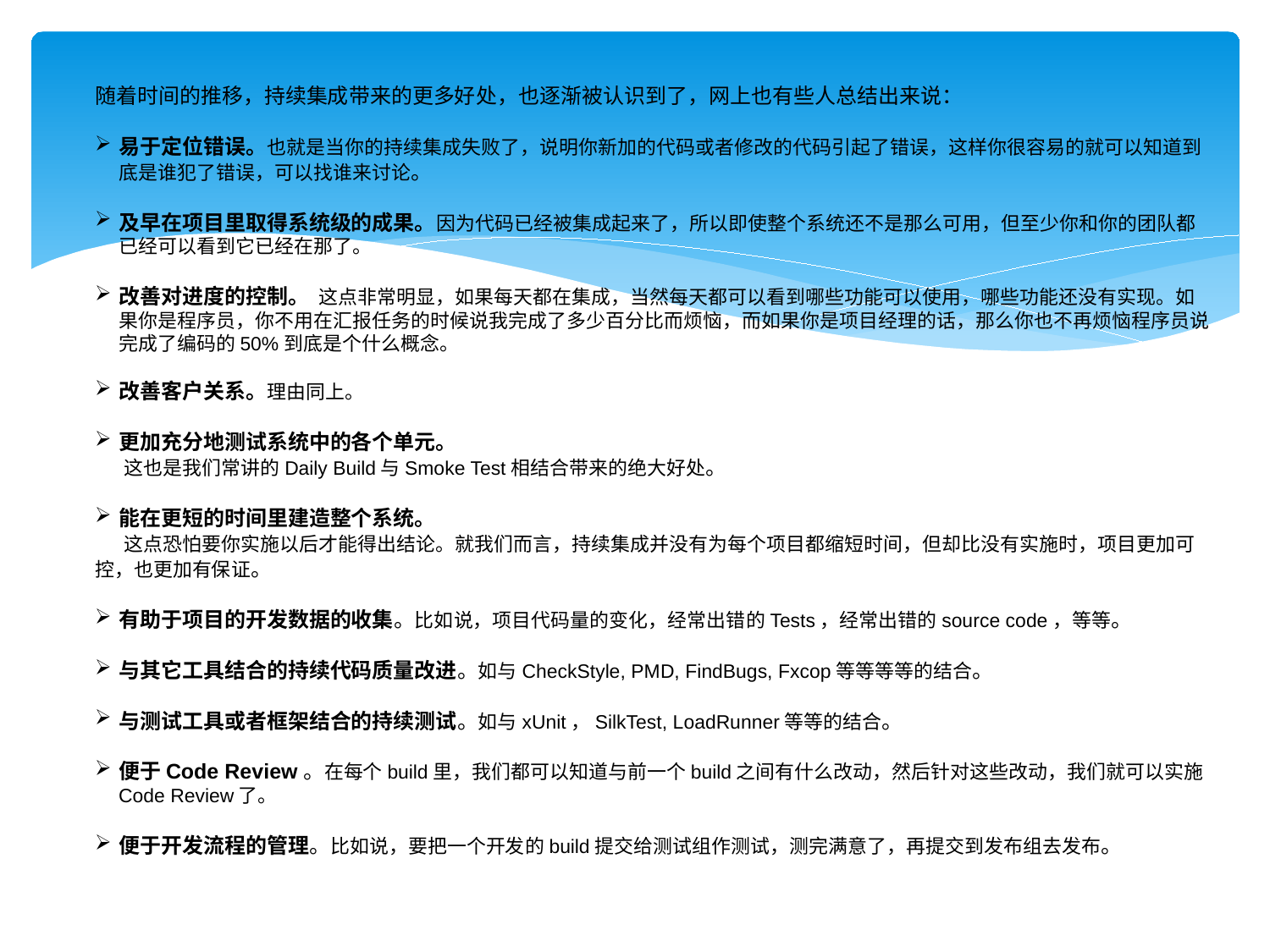

随着时间的推移，持续集成带来的更多好处，也逐渐被认识到了，网上也有些人总结出来说：
易于定位错误。也就是当你的持续集成失败了，说明你新加的代码或者修改的代码引起了错误，这样你很容易的就可以知道到底是谁犯了错误，可以找谁来讨论。

及早在项目里取得系统级的成果。因为代码已经被集成起来了，所以即使整个系统还不是那么可用，但至少你和你的团队都已经可以看到它已经在那了。

改善对进度的控制。  这点非常明显，如果每天都在集成，当然每天都可以看到哪些功能可以使用，哪些功能还没有实现。如果你是程序员，你不用在汇报任务的时候说我完成了多少百分比而烦恼，而如果你是项目经理的话，那么你也不再烦恼程序员说完成了编码的50%到底是个什么概念。
改善客户关系。理由同上。

更加充分地测试系统中的各个单元。
     这也是我们常讲的Daily Build与Smoke Test相结合带来的绝大好处。

能在更短的时间里建造整个系统。
     这点恐怕要你实施以后才能得出结论。就我们而言，持续集成并没有为每个项目都缩短时间，但却比没有实施时，项目更加可控，也更加有保证。

有助于项目的开发数据的收集。比如说，项目代码量的变化，经常出错的Tests，经常出错的source code，等等。

与其它工具结合的持续代码质量改进。如与CheckStyle, PMD, FindBugs, Fxcop等等等等的结合。

与测试工具或者框架结合的持续测试。如与xUnit，SilkTest, LoadRunner等等的结合。

便于Code Review。在每个build里，我们都可以知道与前一个build之间有什么改动，然后针对这些改动，我们就可以实施Code Review了。

便于开发流程的管理。比如说，要把一个开发的build提交给测试组作测试，测完满意了，再提交到发布组去发布。